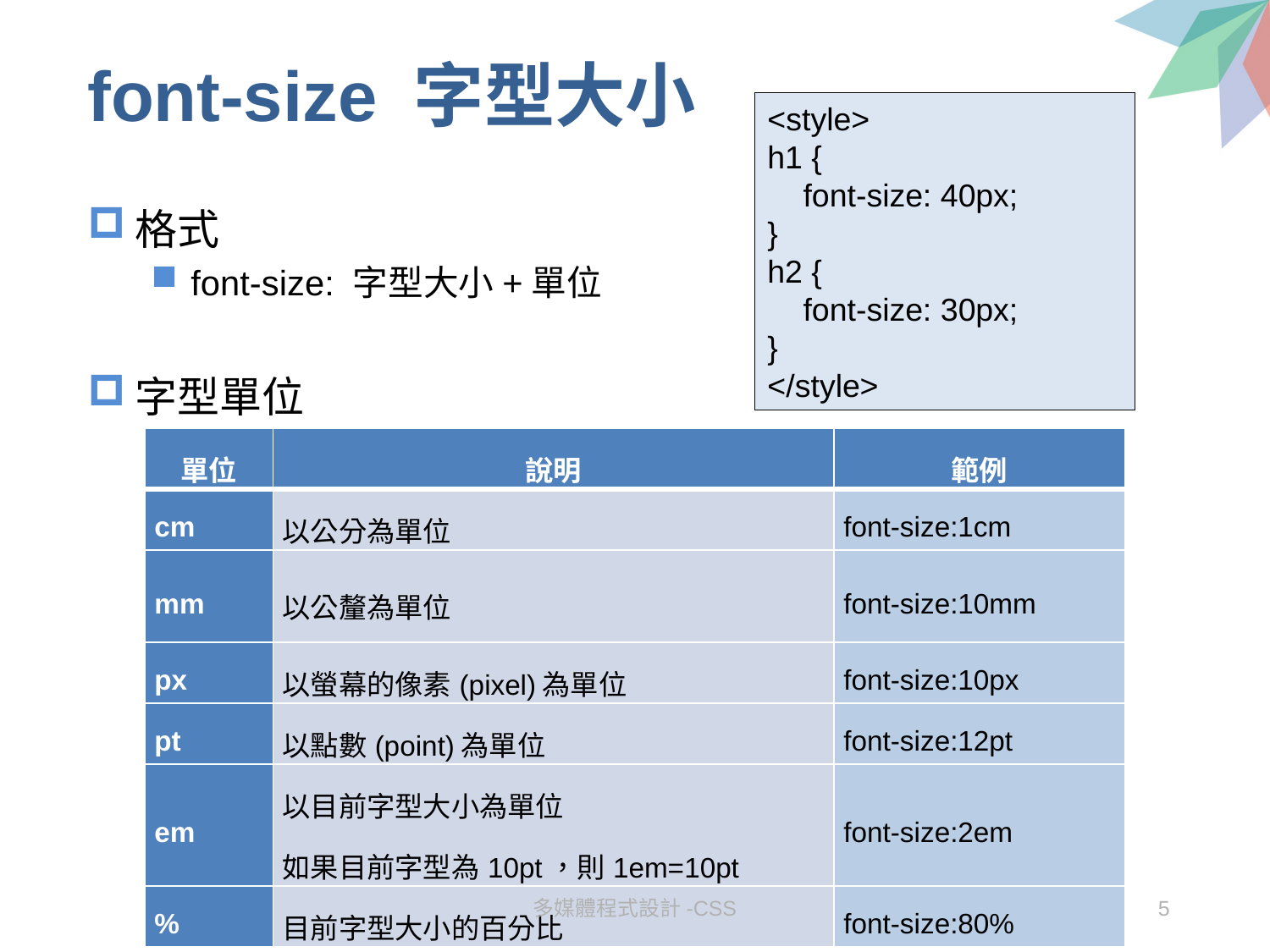

# font-size 字型大小
<style>
h1 {
    font-size: 40px;
}
h2 {
    font-size: 30px;
}
</style>
格式
font-size: 字型大小+單位

字型單位
| 單位 | 說明 | 範例 |
| --- | --- | --- |
| cm | 以公分為單位 | font-size:1cm |
| mm | 以公釐為單位 | font-size:10mm |
| px | 以螢幕的像素(pixel)為單位 | font-size:10px |
| pt | 以點數(point)為單位 | font-size:12pt |
| em | 以目前字型大小為單位 如果目前字型為10pt，則1em=10pt | font-size:2em |
| % | 目前字型大小的百分比 | font-size:80% |
多媒體程式設計-CSS
5